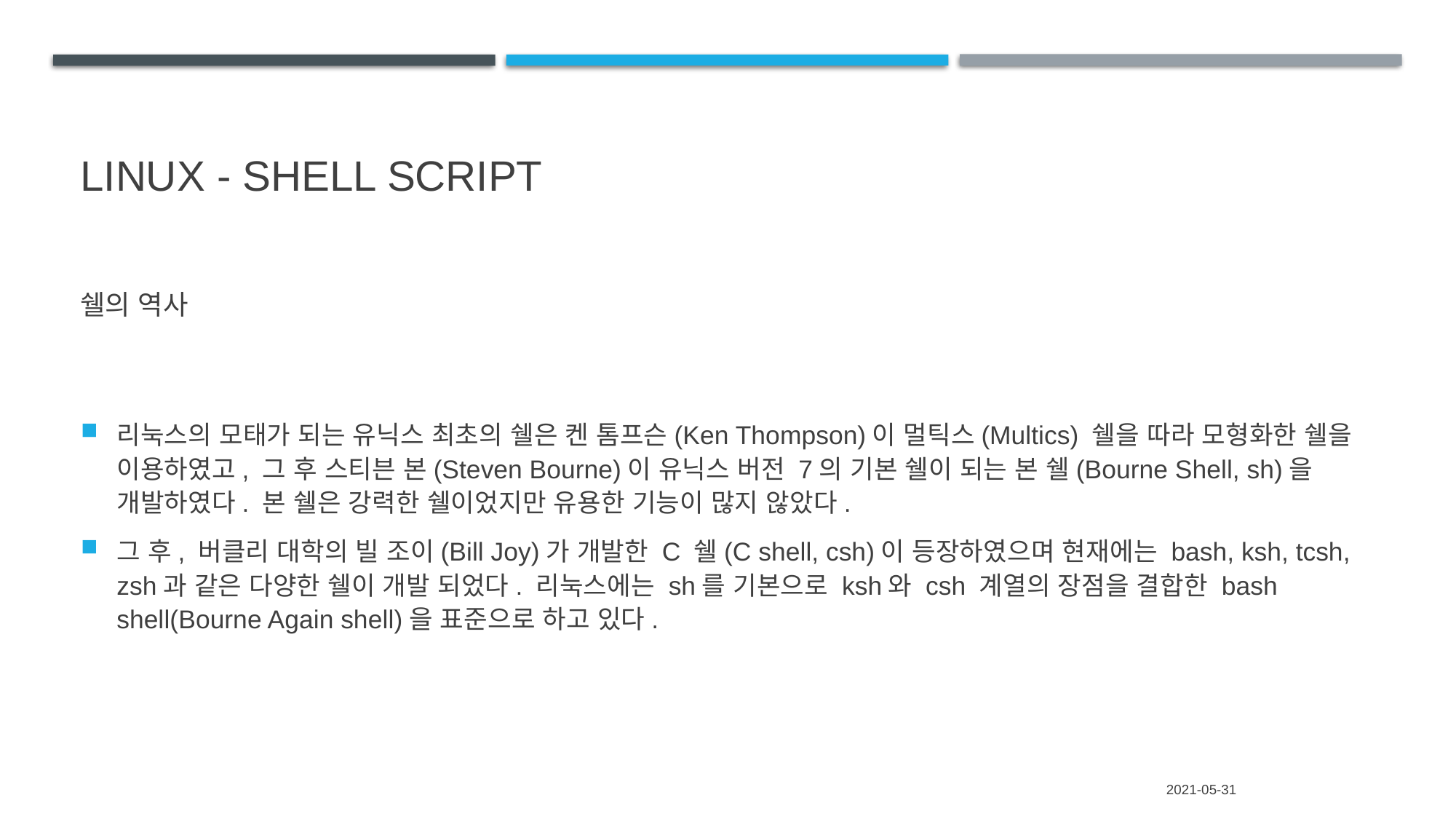

# Linux - shell script
쉘의 역사
리눅스의 모태가 되는 유닉스 최초의 쉘은 켄 톰프슨(Ken Thompson)이 멀틱스(Multics) 쉘을 따라 모형화한 쉘을 이용하였고, 그 후 스티븐 본(Steven Bourne)이 유닉스 버전 7의 기본 쉘이 되는 본 쉘(Bourne Shell, sh)을 개발하였다. 본 쉘은 강력한 쉘이었지만 유용한 기능이 많지 않았다.
그 후, 버클리 대학의 빌 조이(Bill Joy)가 개발한 C 쉘(C shell, csh)이 등장하였으며 현재에는 bash, ksh, tcsh, zsh과 같은 다양한 쉘이 개발 되었다. 리눅스에는 sh를 기본으로 ksh와 csh 계열의 장점을 결합한 bash shell(Bourne Again shell)을 표준으로 하고 있다.
2021-05-31